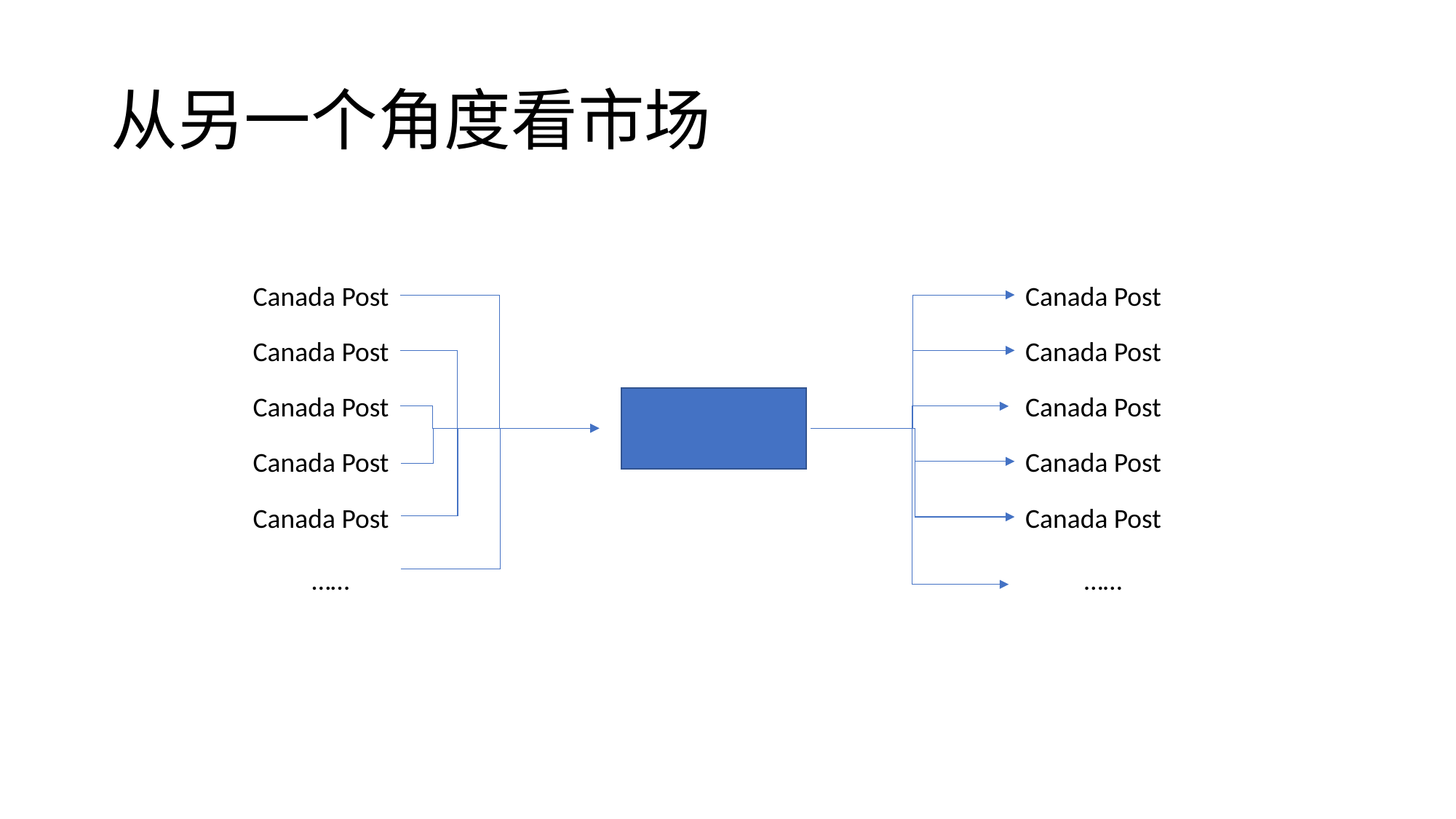

# 从另一个角度看市场
Canada Post
Canada Post
Canada Post
Canada Post
Canada Post
Canada Post
……
Canada Post
Canada Post

Canada Post
Canada Post
……